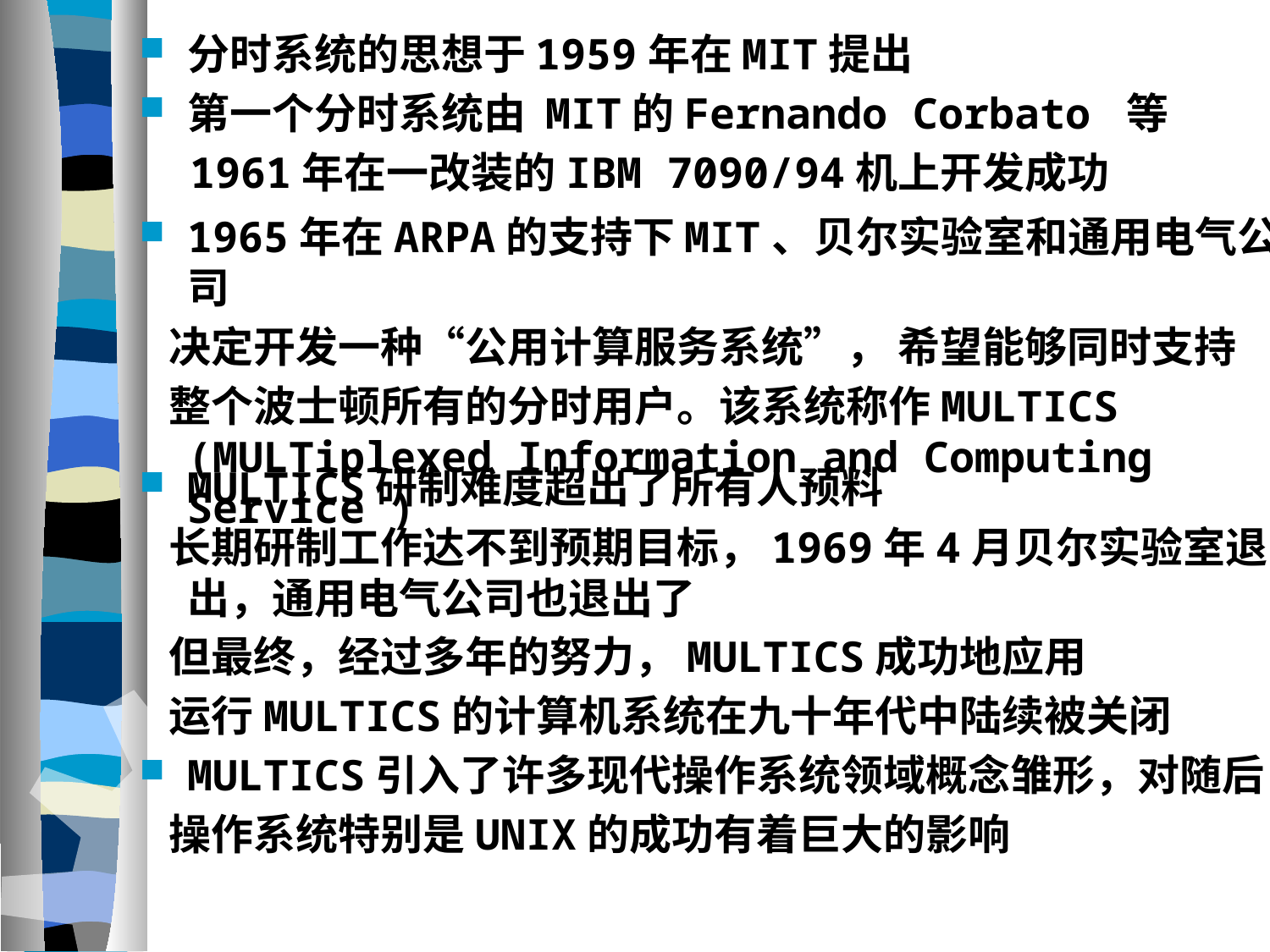

分时系统的思想于1959年在MIT提出
第一个分时系统由 MIT的Fernando Corbato 等
  1961年在一改装的IBM 7090/94机上开发成功
1965年在ARPA的支持下MIT、贝尔实验室和通用电气公司
  决定开发一种“公用计算服务系统”， 希望能够同时支持
  整个波士顿所有的分时用户。该系统称作MULTICS (MULTiplexed Information and Computing Service )

MULTICS研制难度超出了所有人预料
  长期研制工作达不到预期目标，1969年4月贝尔实验室退出，通用电气公司也退出了
  但最终，经过多年的努力，MULTICS成功地应用
  运行MULTICS的计算机系统在九十年代中陆续被关闭
MULTICS引入了许多现代操作系统领域概念雏形，对随后
  操作系统特别是UNIX的成功有着巨大的影响